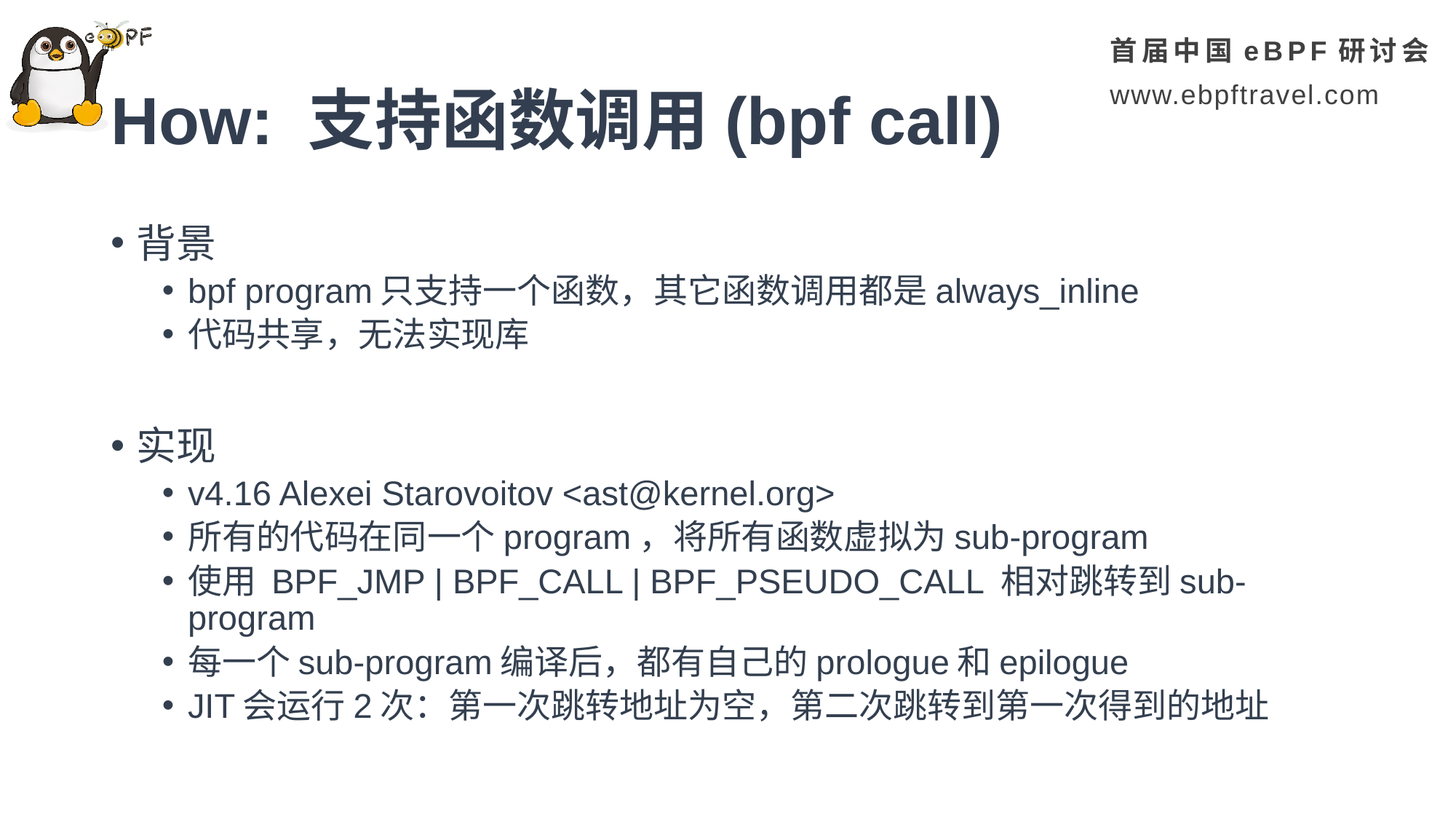

# How: 支持函数调用(bpf call)
背景
bpf program只支持一个函数，其它函数调用都是always_inline
代码共享，无法实现库

实现
v4.16 Alexei Starovoitov <ast@kernel.org>
所有的代码在同一个program，将所有函数虚拟为sub-program
使用 BPF_JMP | BPF_CALL | BPF_PSEUDO_CALL 相对跳转到sub-program
每一个sub-program编译后，都有自己的prologue和epilogue
JIT会运行2次：第一次跳转地址为空，第二次跳转到第一次得到的地址